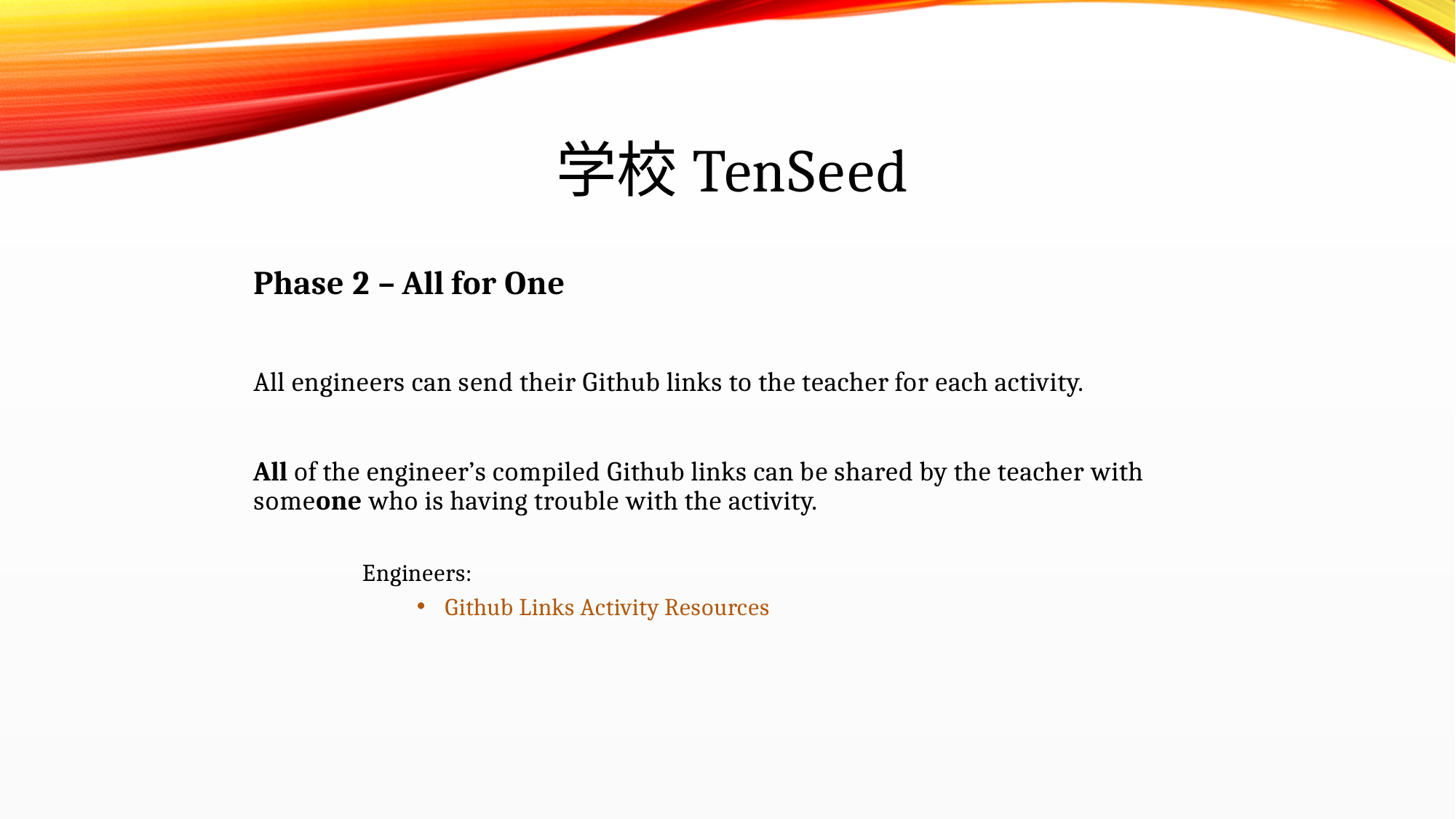

# 学校TenSeed
Phase 2 – All for One

All engineers can send their Github links to the teacher for each activity.

All of the engineer’s compiled Github links can be shared by the teacher with someone who is having trouble with the activity.

Engineers:
Github Links Activity Resources